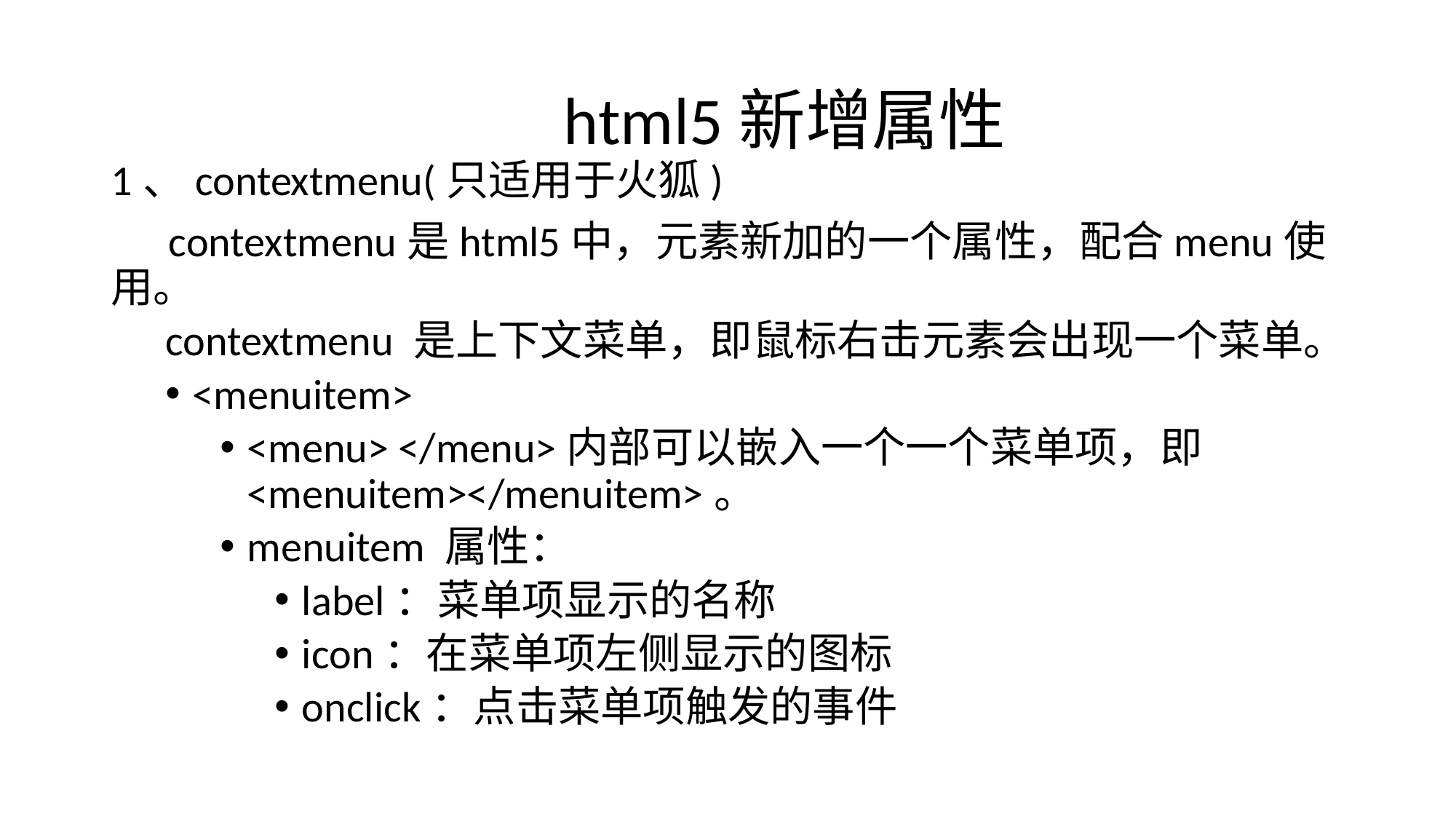

# html5新增属性
1、contextmenu(只适用于火狐)
      contextmenu是html5中，元素新加的一个属性，配合menu使用。
contextmenu 是上下文菜单，即鼠标右击元素会出现一个菜单。
<menuitem>
<menu> </menu>内部可以嵌入一个一个菜单项，即<menuitem></menuitem>。
menuitem 属性：
label：菜单项显示的名称
icon：在菜单项左侧显示的图标
onclick：点击菜单项触发的事件